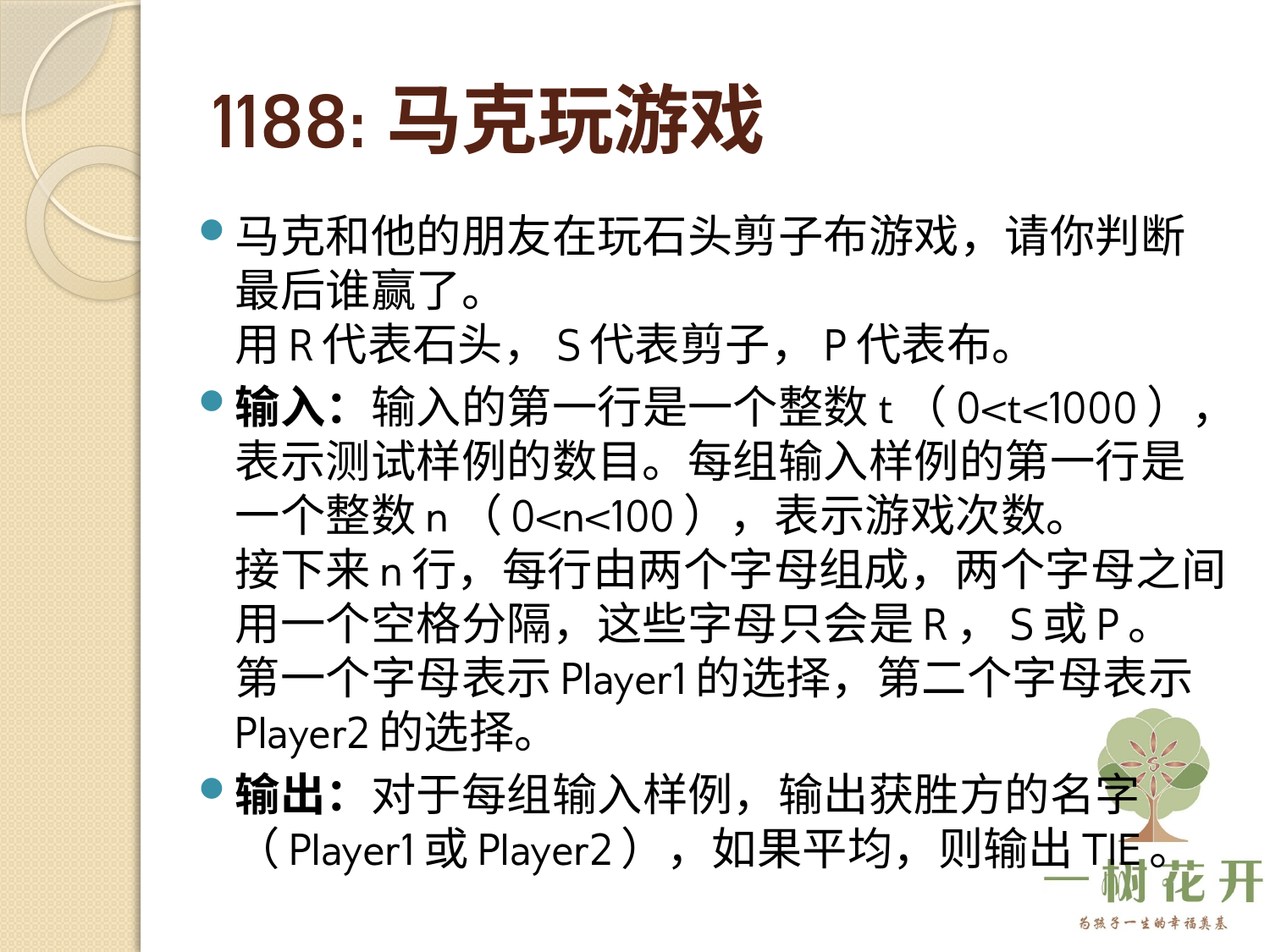

# 1188:马克玩游戏
马克和他的朋友在玩石头剪子布游戏，请你判断最后谁赢了。
用R代表石头，S代表剪子，P代表布。
输入：输入的第一行是一个整数t（0<t<1000），表示测试样例的数目。每组输入样例的第一行是一个整数n（0<n<100），表示游戏次数。
接下来n行，每行由两个字母组成，两个字母之间用一个空格分隔，这些字母只会是R，S或P。
第一个字母表示Player1的选择，第二个字母表示Player2的选择。
输出：对于每组输入样例，输出获胜方的名字（Player1或Player2），如果平均，则输出TIE。